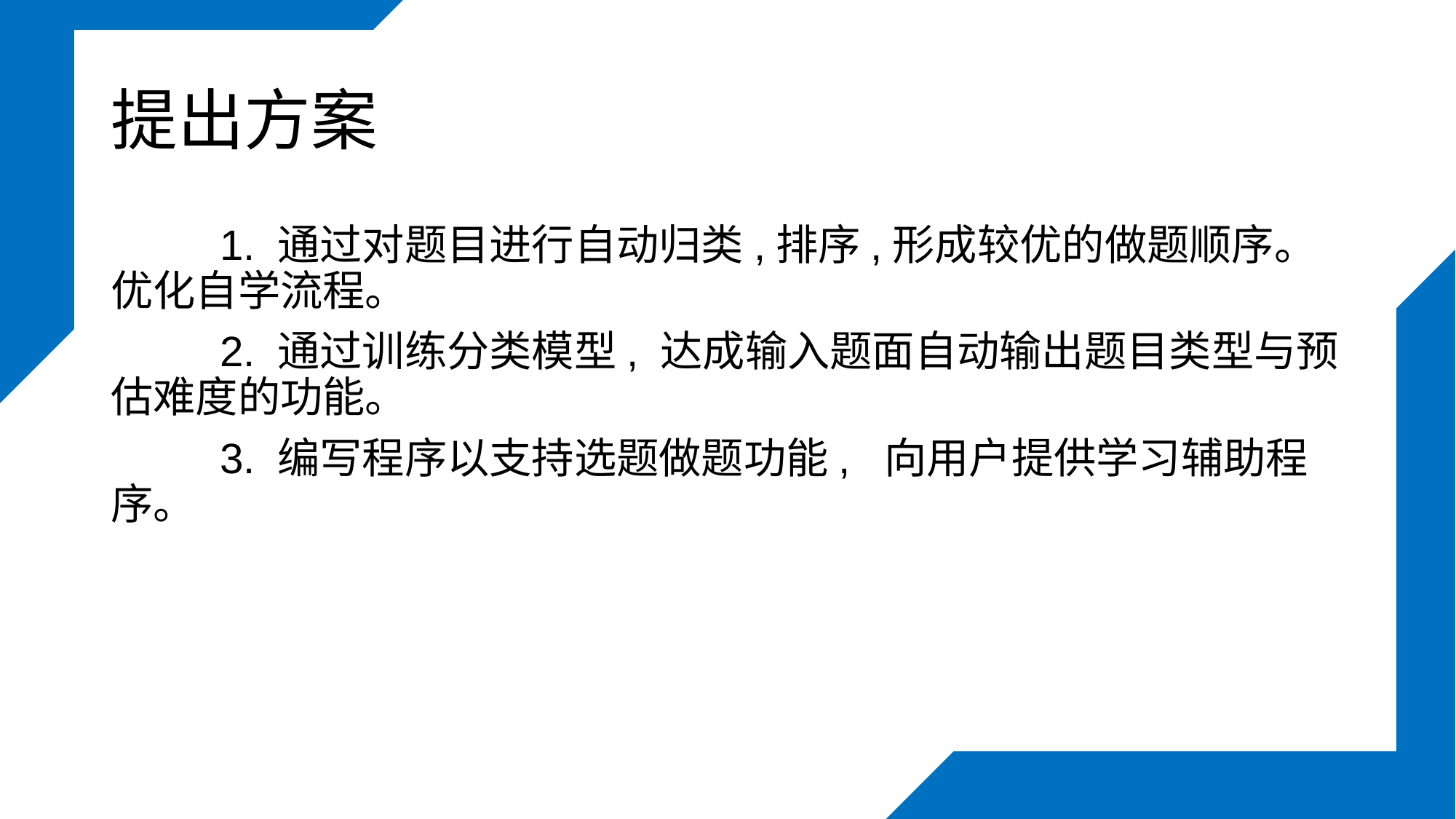

# 提出方案
 	1. 通过对题目进行自动归类,排序,形成较优的做题顺序。优化自学流程。
	2. 通过训练分类模型, 达成输入题面自动输出题目类型与预估难度的功能。
	3. 编写程序以支持选题做题功能,  向用户提供学习辅助程序。